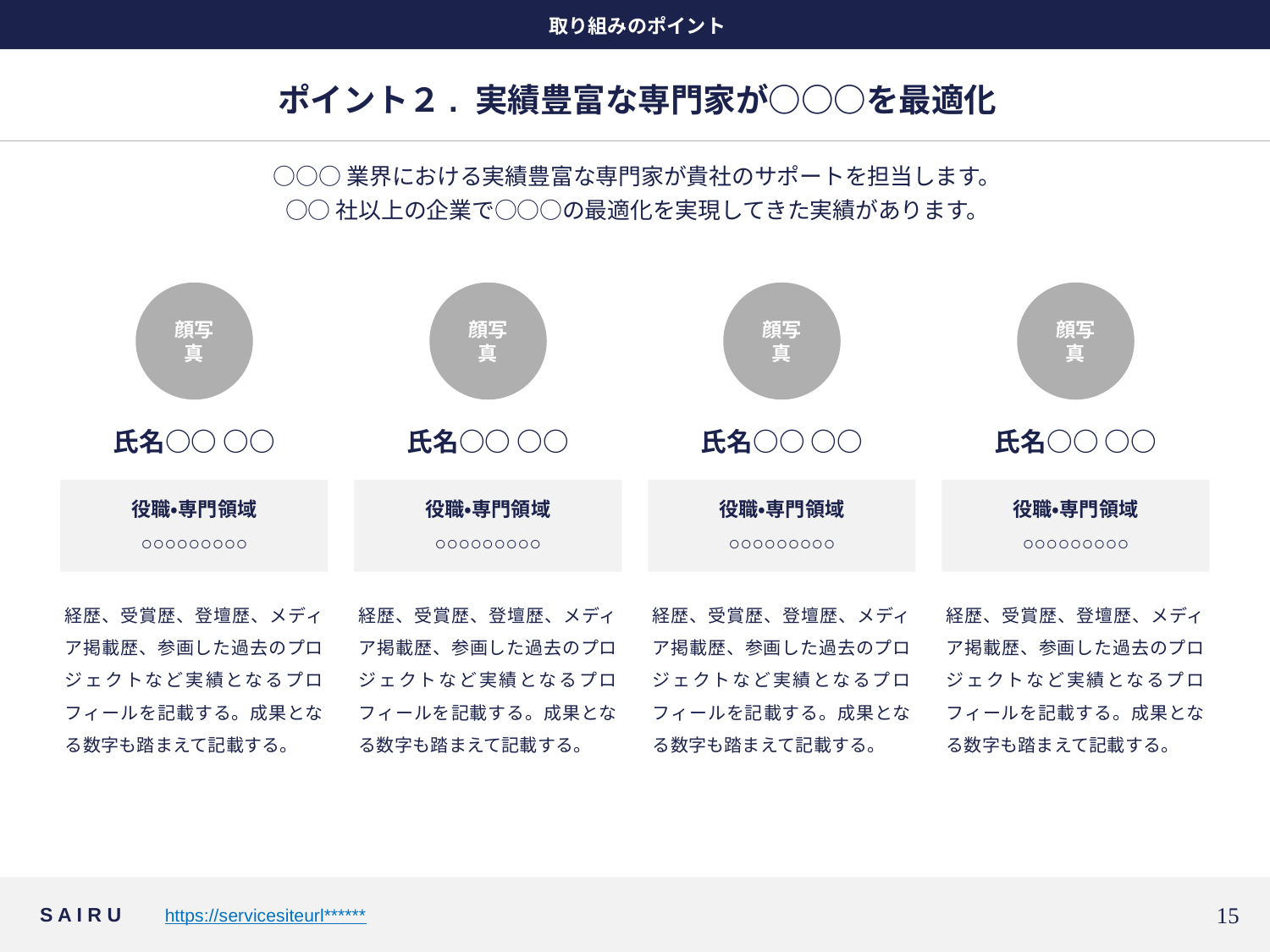

取り組みのポイント
# ポイント２. 実績豊富な専門家が○○○を最適化
○○○業界における実績豊富な専門家が貴社のサポートを担当します。
○○社以上の企業で○○○の最適化を実現してきた実績があります。
顔写真
顔写真
顔写真
顔写真
氏名○○ ○○
氏名○○ ○○
氏名○○ ○○
氏名○○ ○○
役職・専門領域
○○○○○○○○○
役職・専門領域
○○○○○○○○○
役職・専門領域
○○○○○○○○○
役職・専門領域
○○○○○○○○○
経歴、受賞歴、登壇歴、メディア掲載歴、参画した過去のプロジェクトなど実績となるプロフィールを記載する。成果となる数字も踏まえて記載する。
経歴、受賞歴、登壇歴、メディア掲載歴、参画した過去のプロジェクトなど実績となるプロフィールを記載する。成果となる数字も踏まえて記載する。
経歴、受賞歴、登壇歴、メディア掲載歴、参画した過去のプロジェクトなど実績となるプロフィールを記載する。成果となる数字も踏まえて記載する。
経歴、受賞歴、登壇歴、メディア掲載歴、参画した過去のプロジェクトなど実績となるプロフィールを記載する。成果となる数字も踏まえて記載する。
15